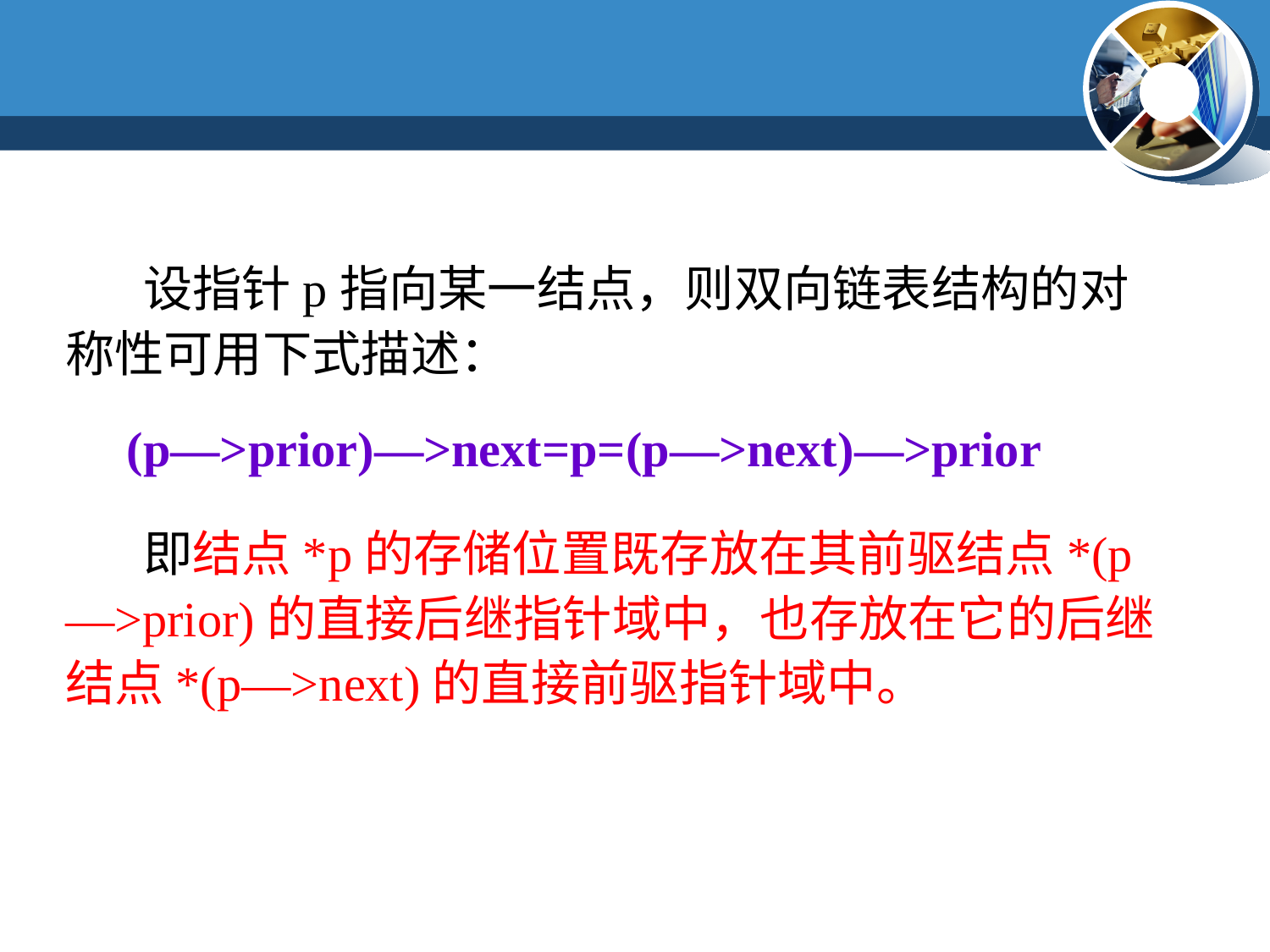

设指针p指向某一结点，则双向链表结构的对称性可用下式描述：
     (p—>prior)—>next=p=(p—>next)—>prior
      即结点*p的存储位置既存放在其前驱结点*(p—>prior)的直接后继指针域中，也存放在它的后继结点*(p—>next)的直接前驱指针域中。